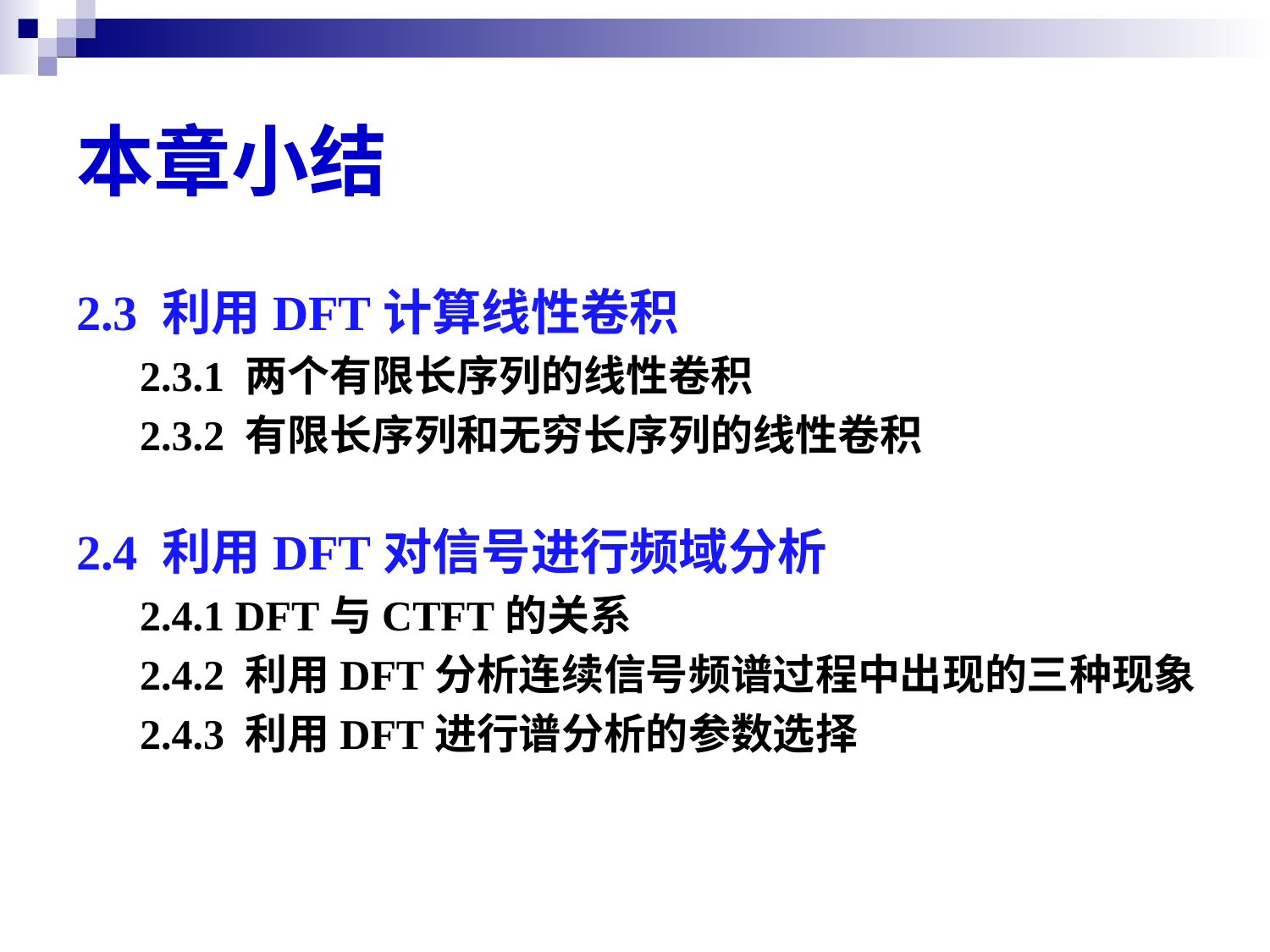

# 本章小结
2.3 利用DFT计算线性卷积
2.3.1 两个有限长序列的线性卷积
2.3.2 有限长序列和无穷长序列的线性卷积

2.4 利用DFT对信号进行频域分析
2.4.1 DFT与CTFT的关系
2.4.2 利用DFT分析连续信号频谱过程中出现的三种现象
2.4.3 利用DFT进行谱分析的参数选择